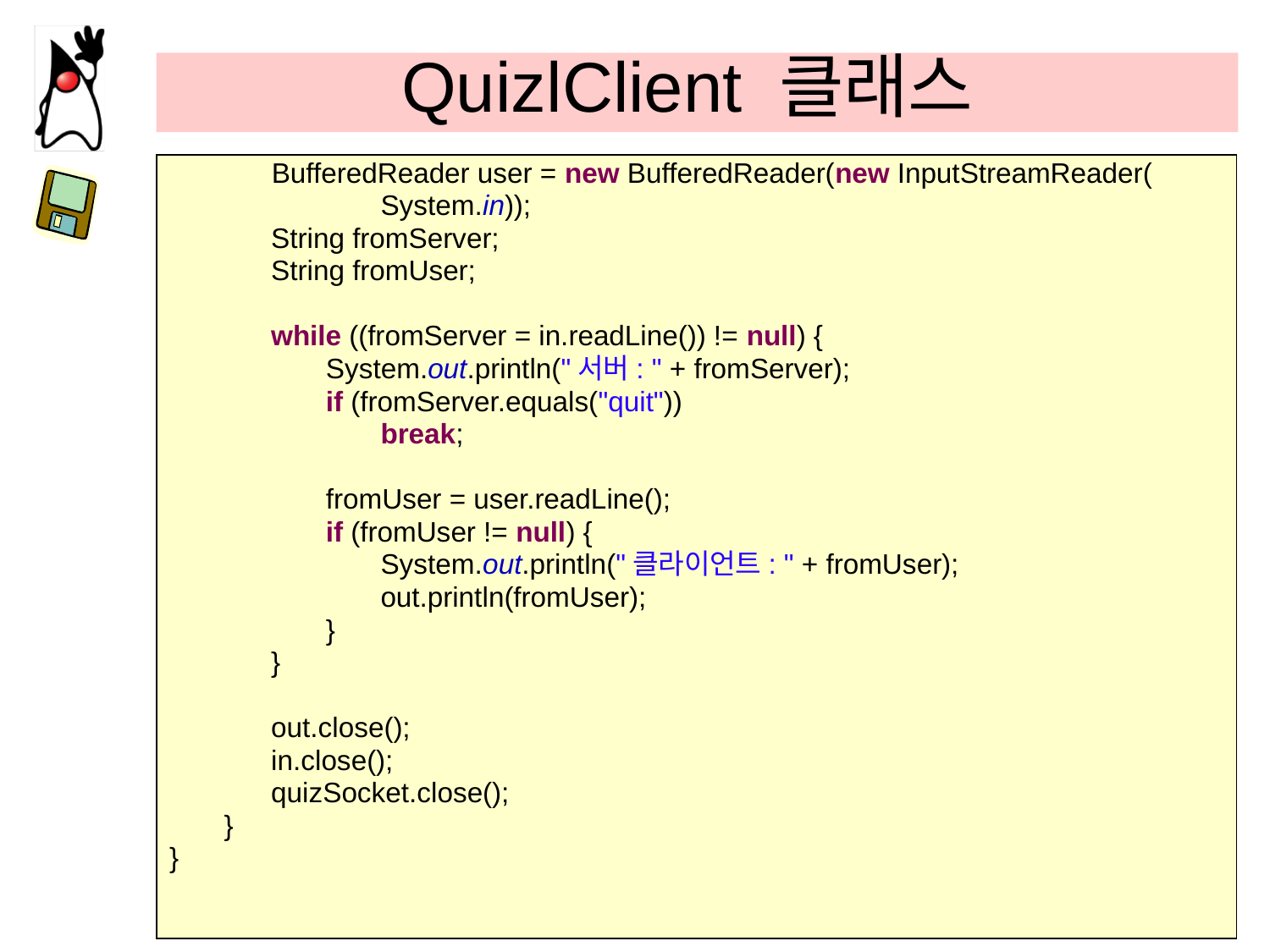

# QuizlClient 클래스
	       BufferedReader user = new BufferedReader(new InputStreamReader(
                           System.in));
             String fromServer;
             String fromUser;

             while ((fromServer = in.readLine()) != null) {
                    System.out.println("서버: " + fromServer);
                    if (fromServer.equals("quit"))
                           break;

                    fromUser = user.readLine();
                    if (fromUser != null) {
                           System.out.println("클라이언트: " + fromUser);
                           out.println(fromUser);
                    }
             }

             out.close();
             in.close();
             quizSocket.close();
       }
}